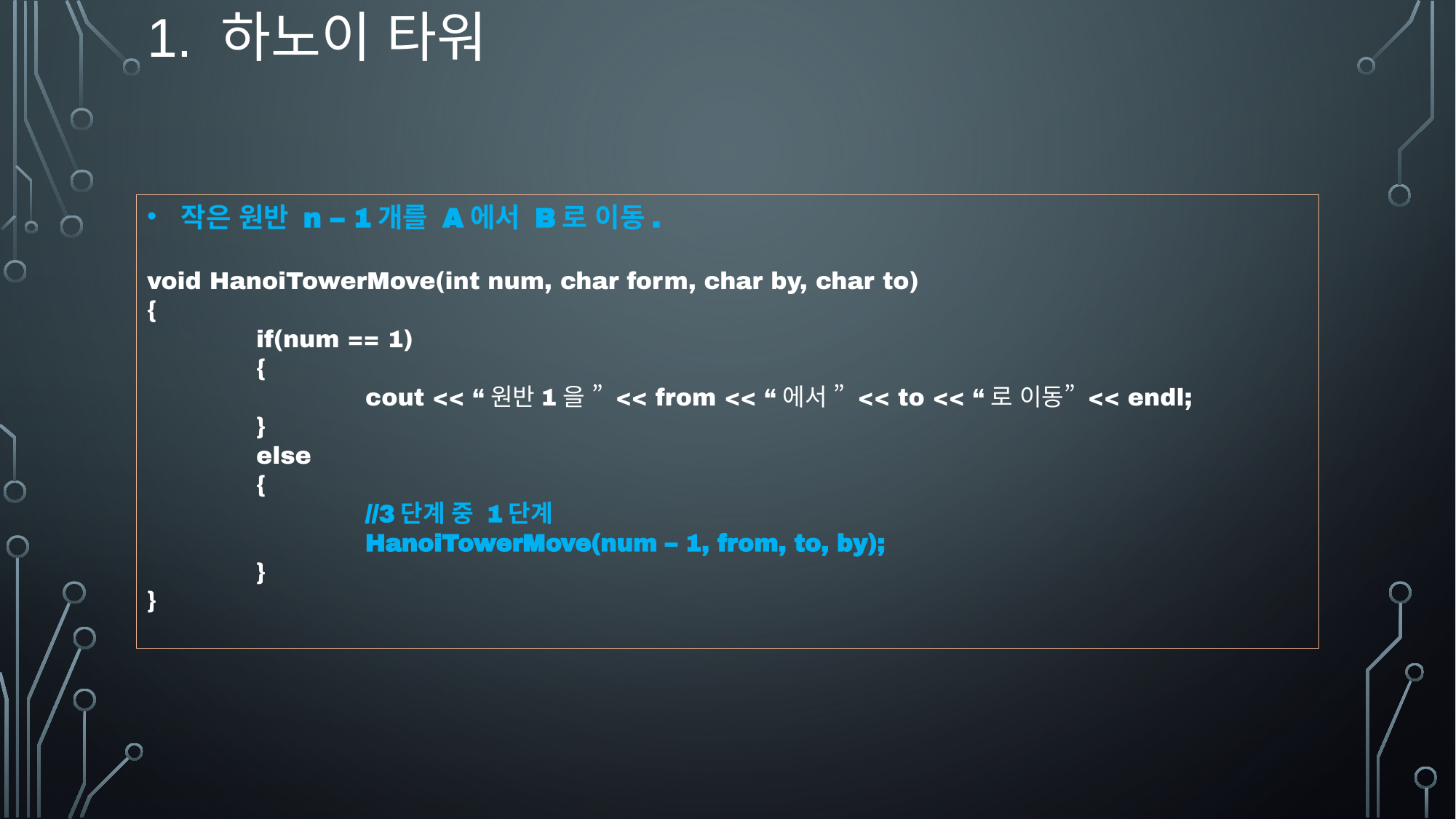

# 1. 하노이 타워
작은 원반 n – 1개를 A에서 B로 이동.

void HanoiTowerMove(int num, char form, char by, char to)
{
	if(num == 1)
	{
		cout << “원반1을 ” << from << “에서 ” << to << “로 이동” << endl;
	}
	else
	{
		//3단계 중 1단계
		HanoiTowerMove(num – 1, from, to, by);
	}
}